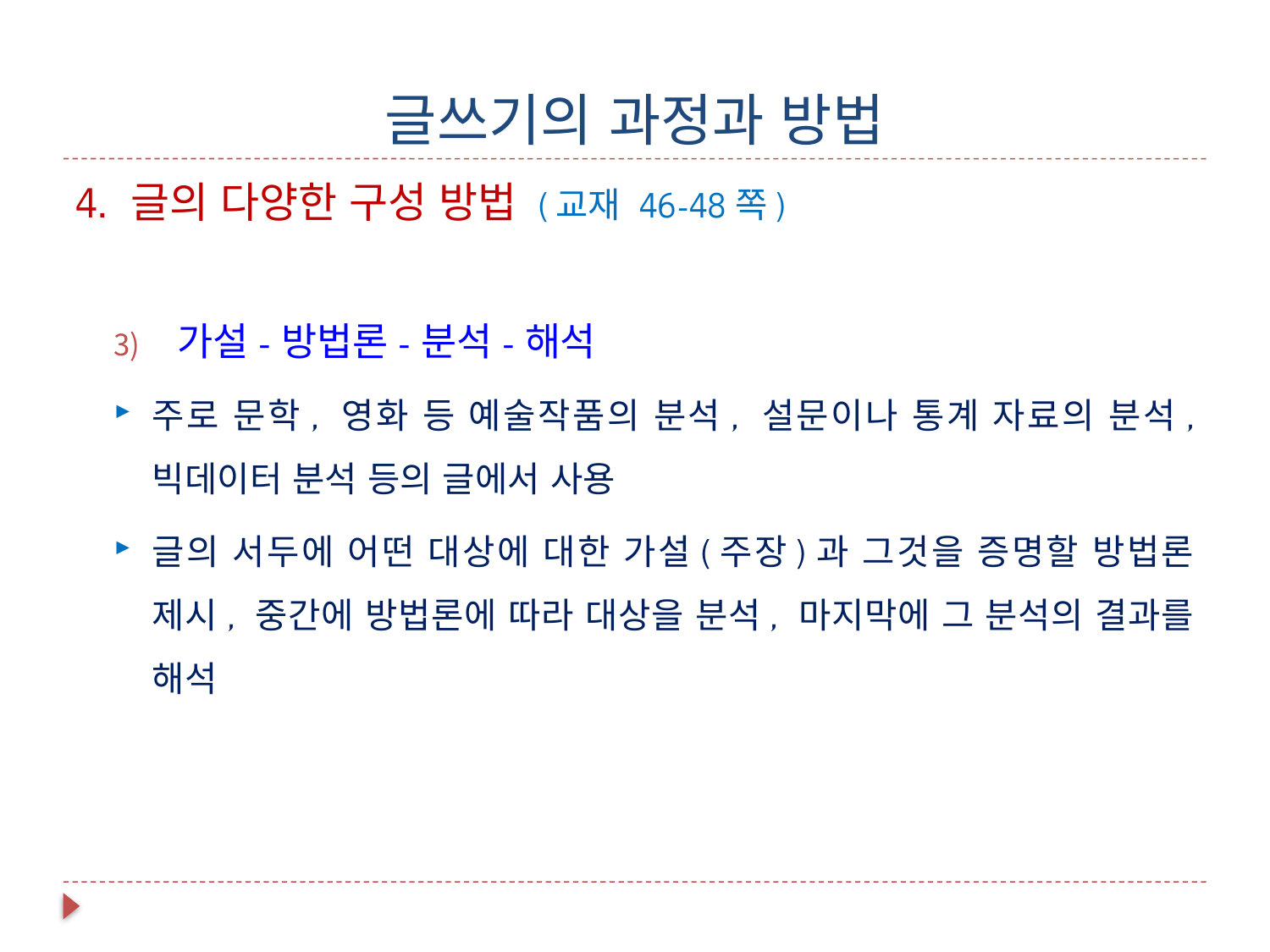

# 글쓰기의 과정과 방법
4. 글의 다양한 구성 방법 (교재 46-48쪽)

가설-방법론-분석-해석
주로 문학, 영화 등 예술작품의 분석, 설문이나 통계 자료의 분석, 빅데이터 분석 등의 글에서 사용
글의 서두에 어떤 대상에 대한 가설(주장)과 그것을 증명할 방법론 제시, 중간에 방법론에 따라 대상을 분석, 마지막에 그 분석의 결과를 해석